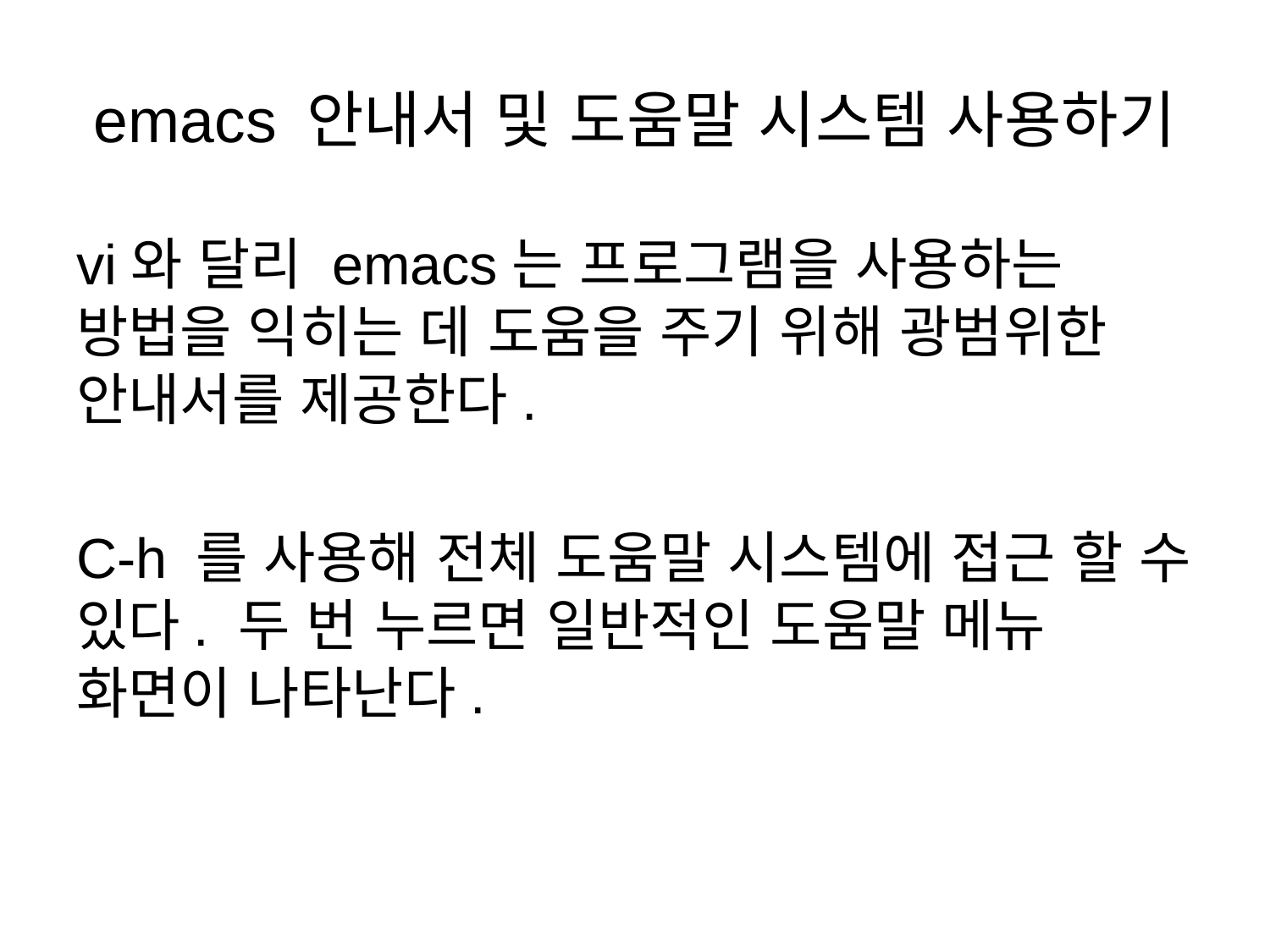

# emacs 안내서 및 도움말 시스템 사용하기
vi와 달리 emacs는 프로그램을 사용하는 방법을 익히는 데 도움을 주기 위해 광범위한 안내서를 제공한다.

C-h 를 사용해 전체 도움말 시스템에 접근 할 수 있다. 두 번 누르면 일반적인 도움말 메뉴 화면이 나타난다.